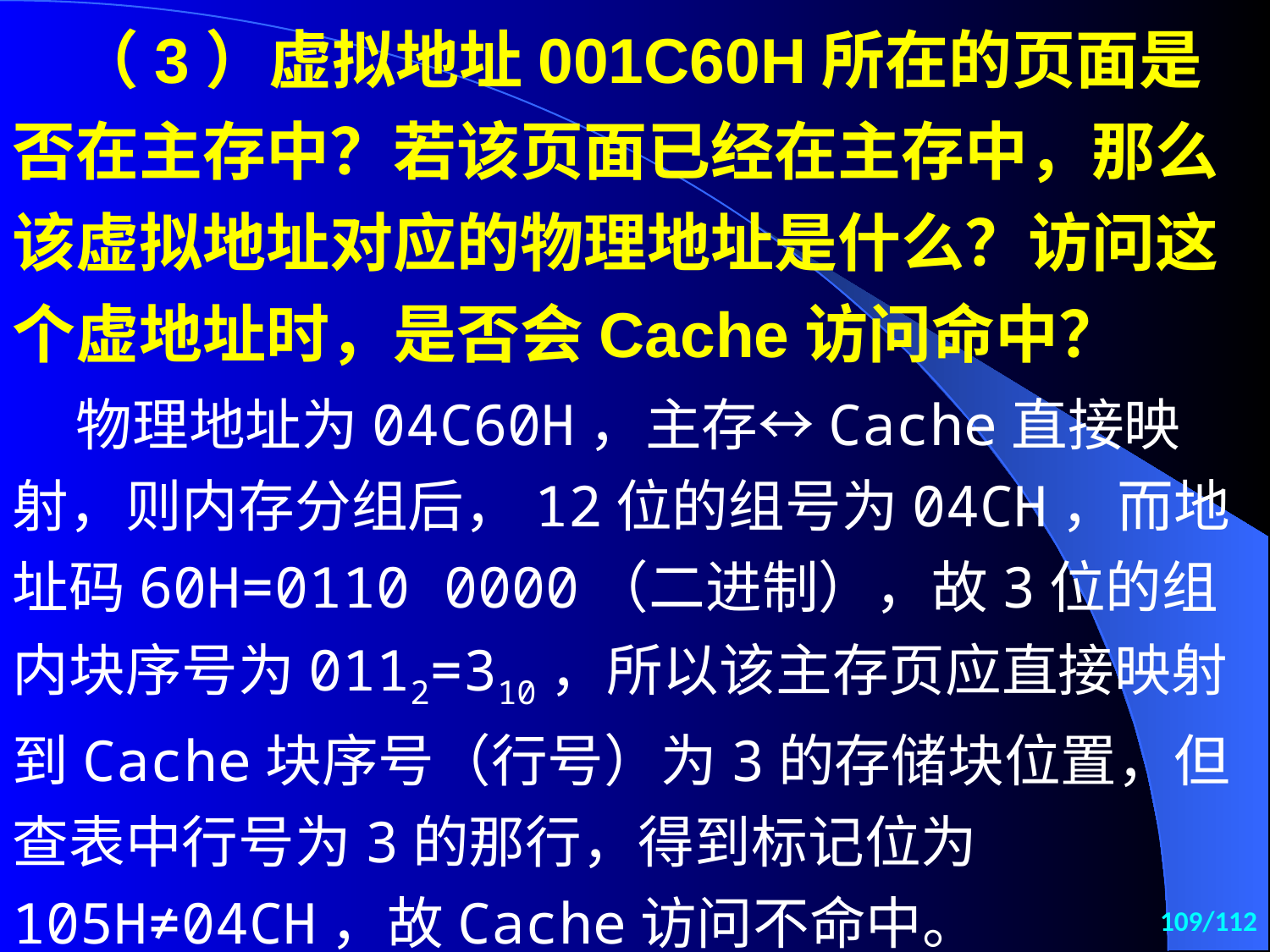

（3）虚拟地址001C60H所在的页面是否在主存中？若该页面已经在主存中，那么该虚拟地址对应的物理地址是什么？访问这个虚地址时，是否会Cache访问命中？
物理地址为04C60H，主存↔Cache直接映射，则内存分组后，12位的组号为04CH，而地址码60H=0110 0000（二进制），故3位的组内块序号为0112=310，所以该主存页应直接映射到Cache块序号（行号）为3的存储块位置，但查表中行号为3的那行，得到标记位为105H≠04CH，故Cache访问不命中。
109/112